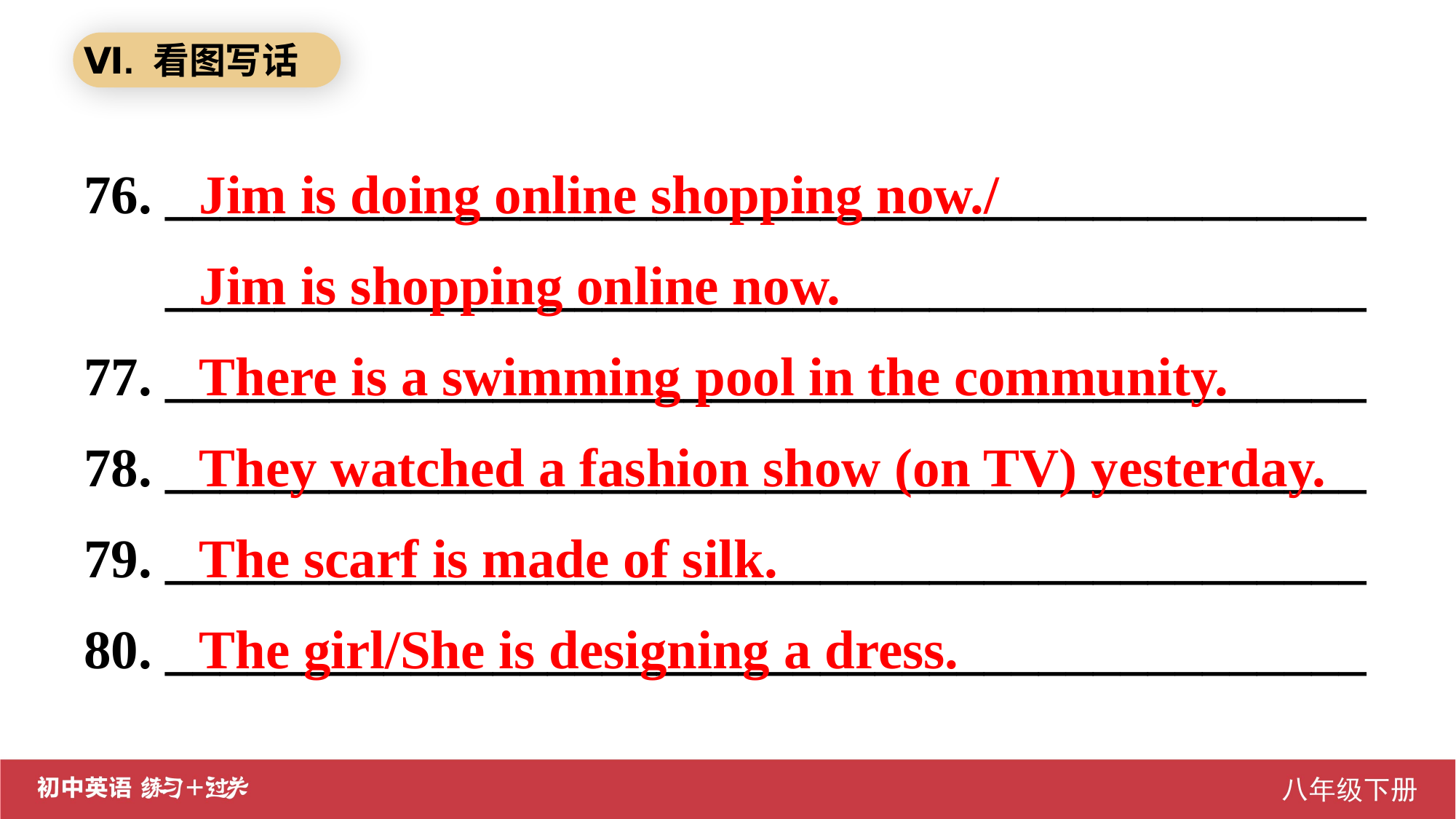

Ⅵ. 看图写话
76. ____________________________________________
      ____________________________________________
77. ____________________________________________
78. ____________________________________________
79. ____________________________________________
80. ____________________________________________
Jim is doing online shopping now./
Jim is shopping online now.
There is a swimming pool in the community.
They watched a fashion show (on TV) yesterday.
The scarf is made of silk.
The girl/She is designing a dress.